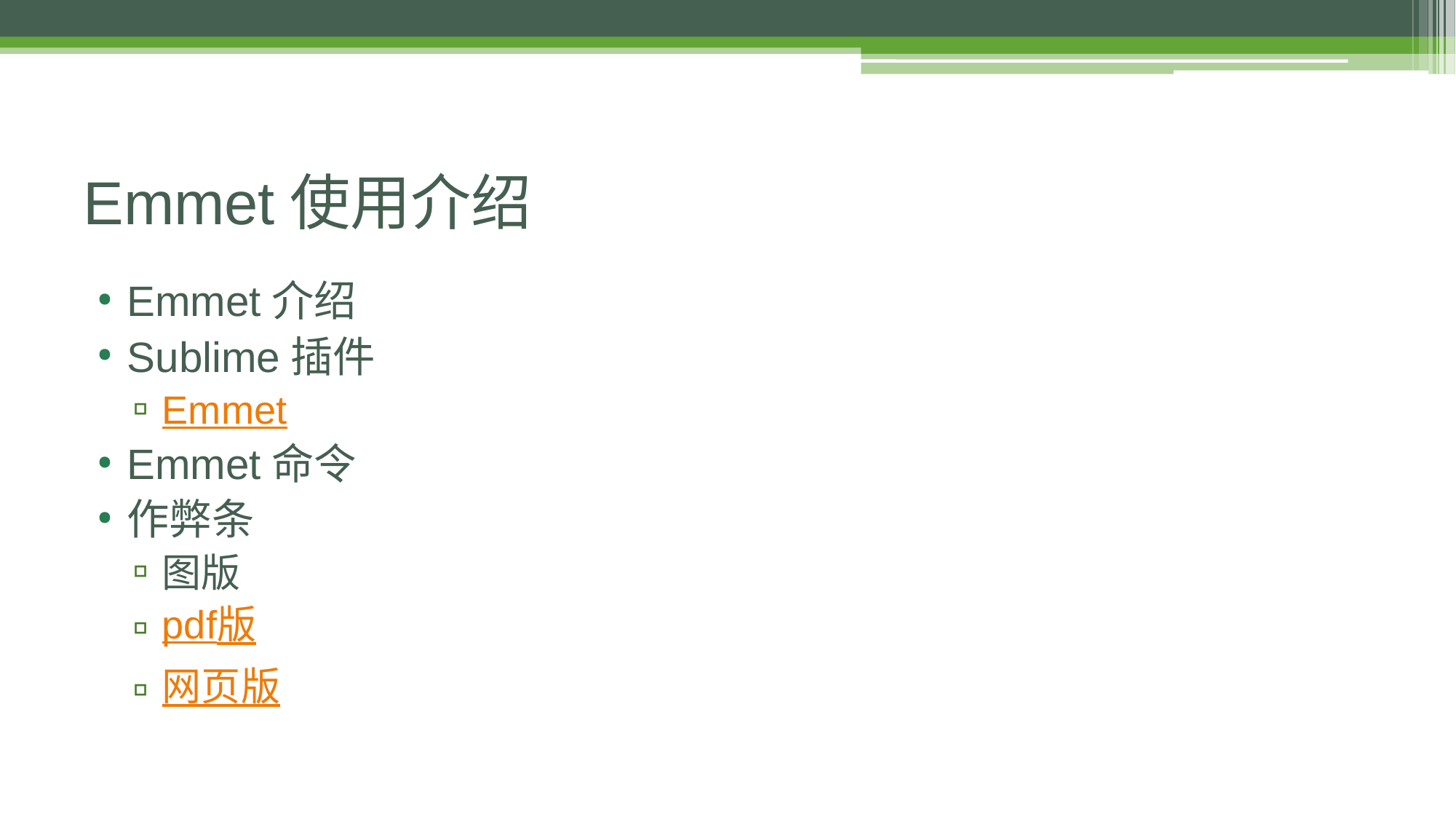

# Emmet使用介绍
Emmet介绍
Sublime插件
Emmet
Emmet命令
作弊条
图版
pdf版
网页版